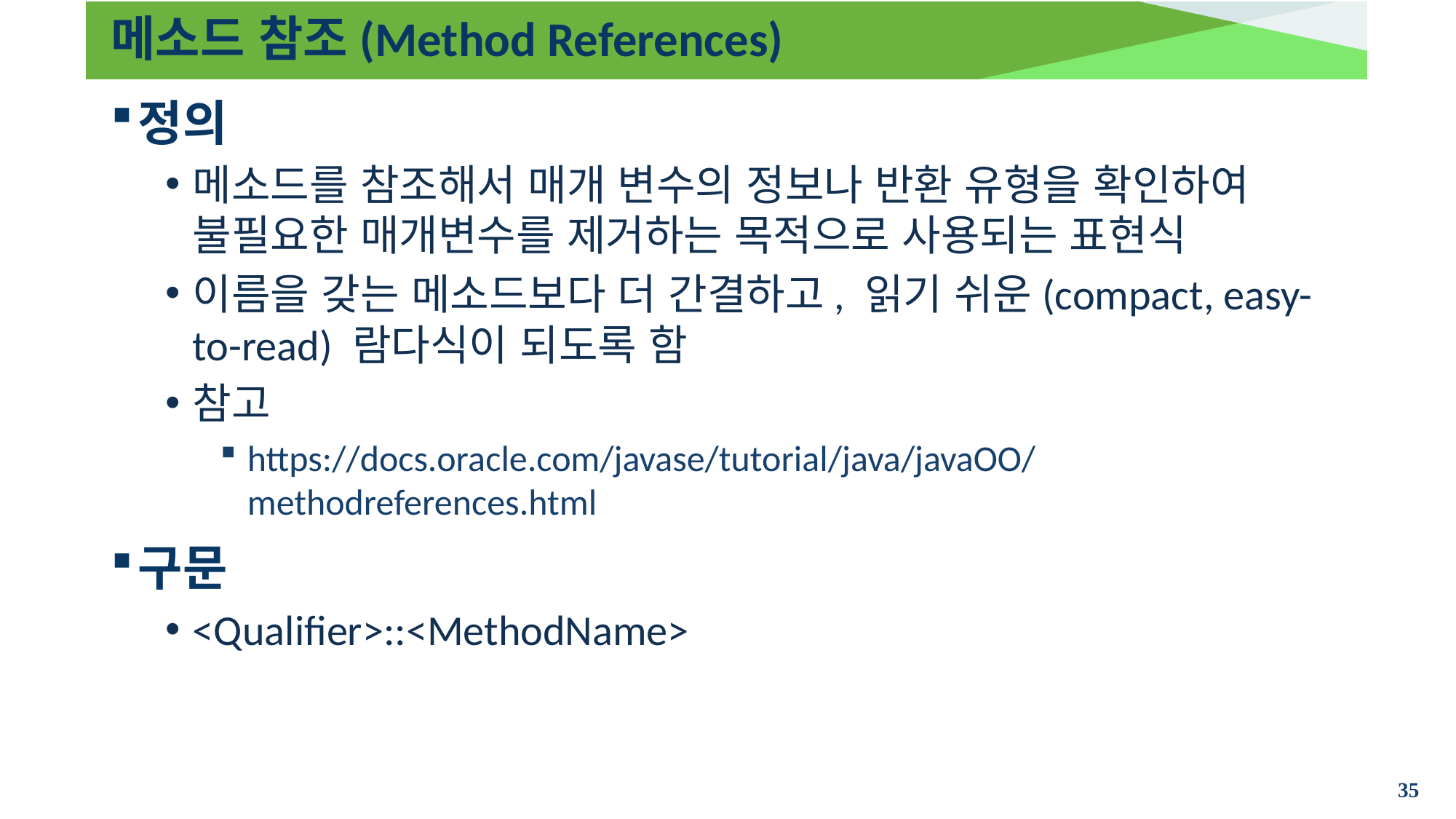

# 메소드 참조(Method References)
정의
메소드를 참조해서 매개 변수의 정보나 반환 유형을 확인하여 불필요한 매개변수를 제거하는 목적으로 사용되는 표현식
이름을 갖는 메소드보다 더 간결하고, 읽기 쉬운(compact, easy-to-read) 람다식이 되도록 함
참고
https://docs.oracle.com/javase/tutorial/java/javaOO/methodreferences.html
구문
<Qualifier>::<MethodName>

35